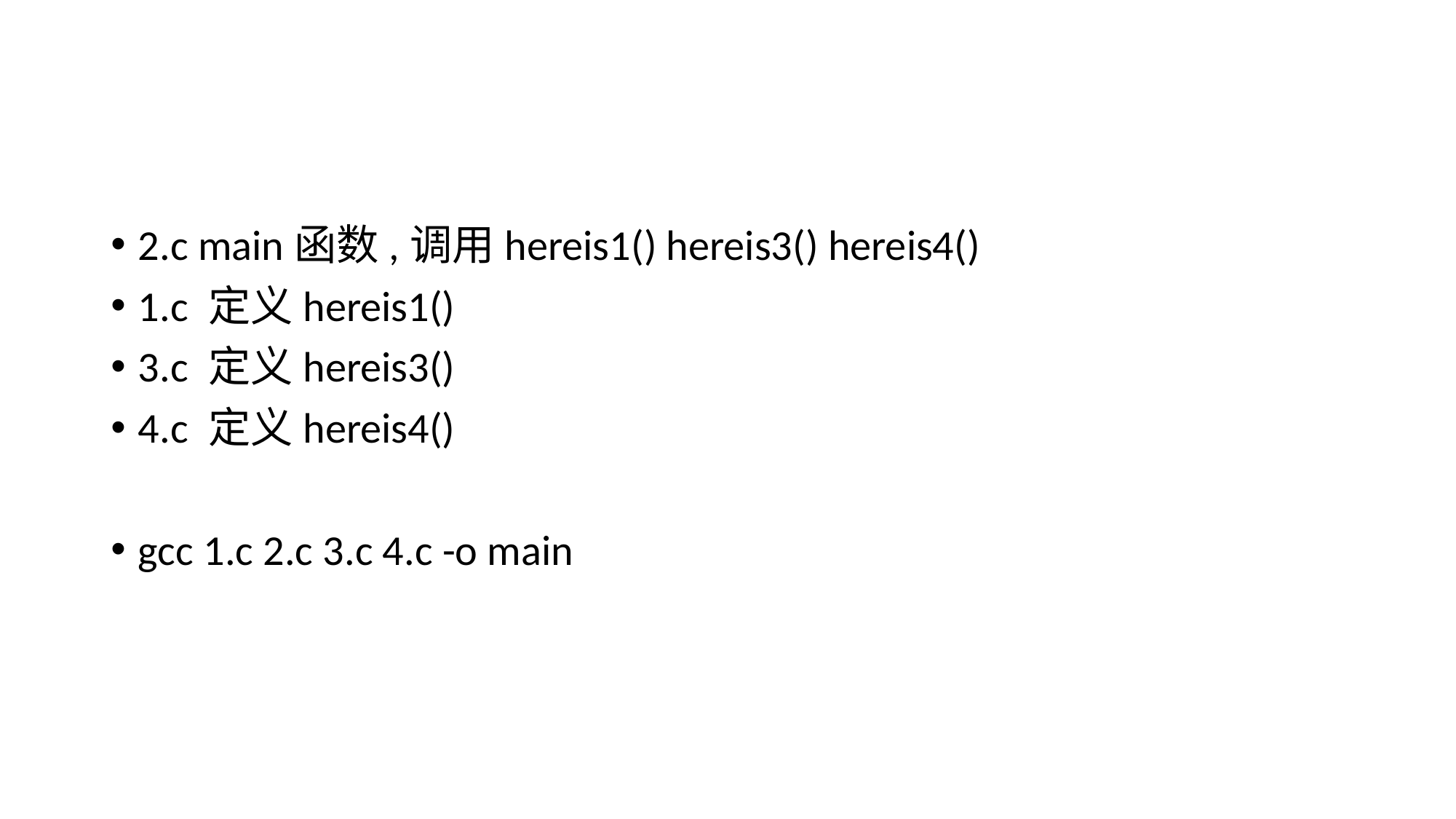

#
2.c main函数,调用hereis1() hereis3() hereis4()
1.c 定义hereis1()
3.c 定义hereis3()
4.c 定义hereis4()

gcc 1.c 2.c 3.c 4.c -o main